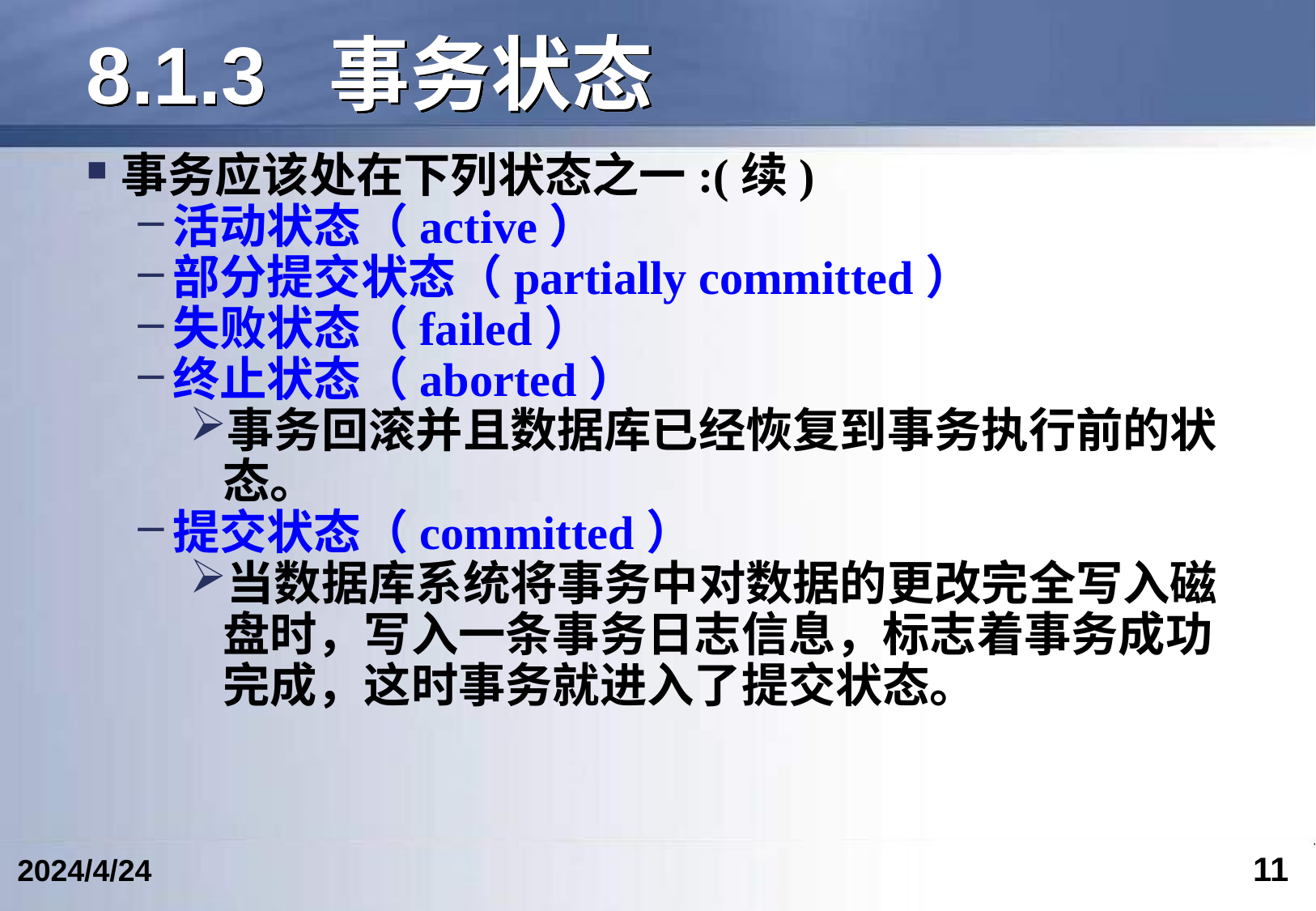

# 8.1.3	事务状态
事务应该处在下列状态之一:(续)
活动状态（active）
部分提交状态（partially committed）
失败状态（failed）
终止状态（aborted）
事务回滚并且数据库已经恢复到事务执行前的状态。
提交状态（committed）
当数据库系统将事务中对数据的更改完全写入磁盘时，写入一条事务日志信息，标志着事务成功完成，这时事务就进入了提交状态。
11
2024/4/24